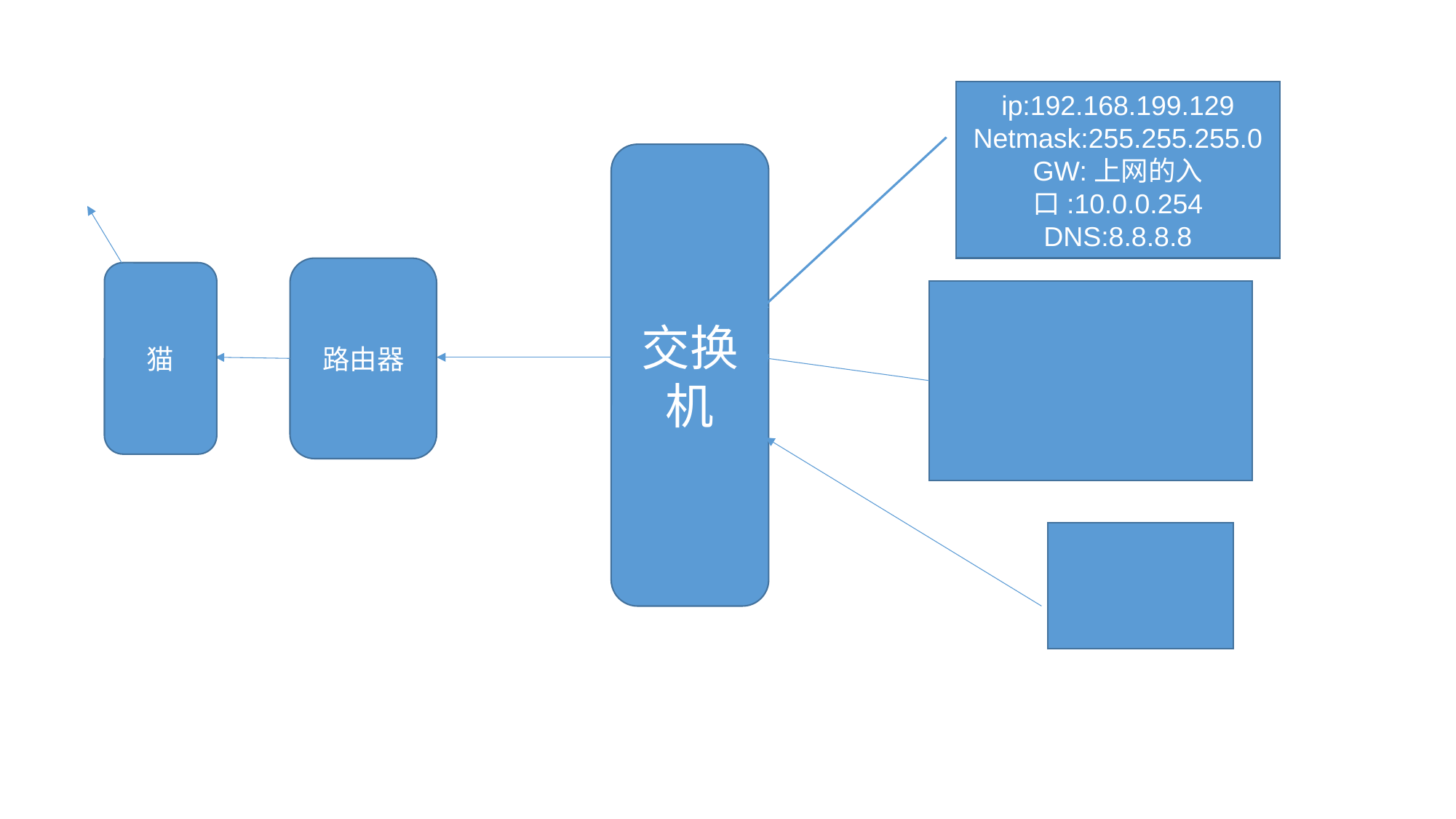

ip:192.168.199.129
Netmask:255.255.255.0
GW:上网的入口:10.0.0.254
DNS:8.8.8.8
交换机
路由器
猫